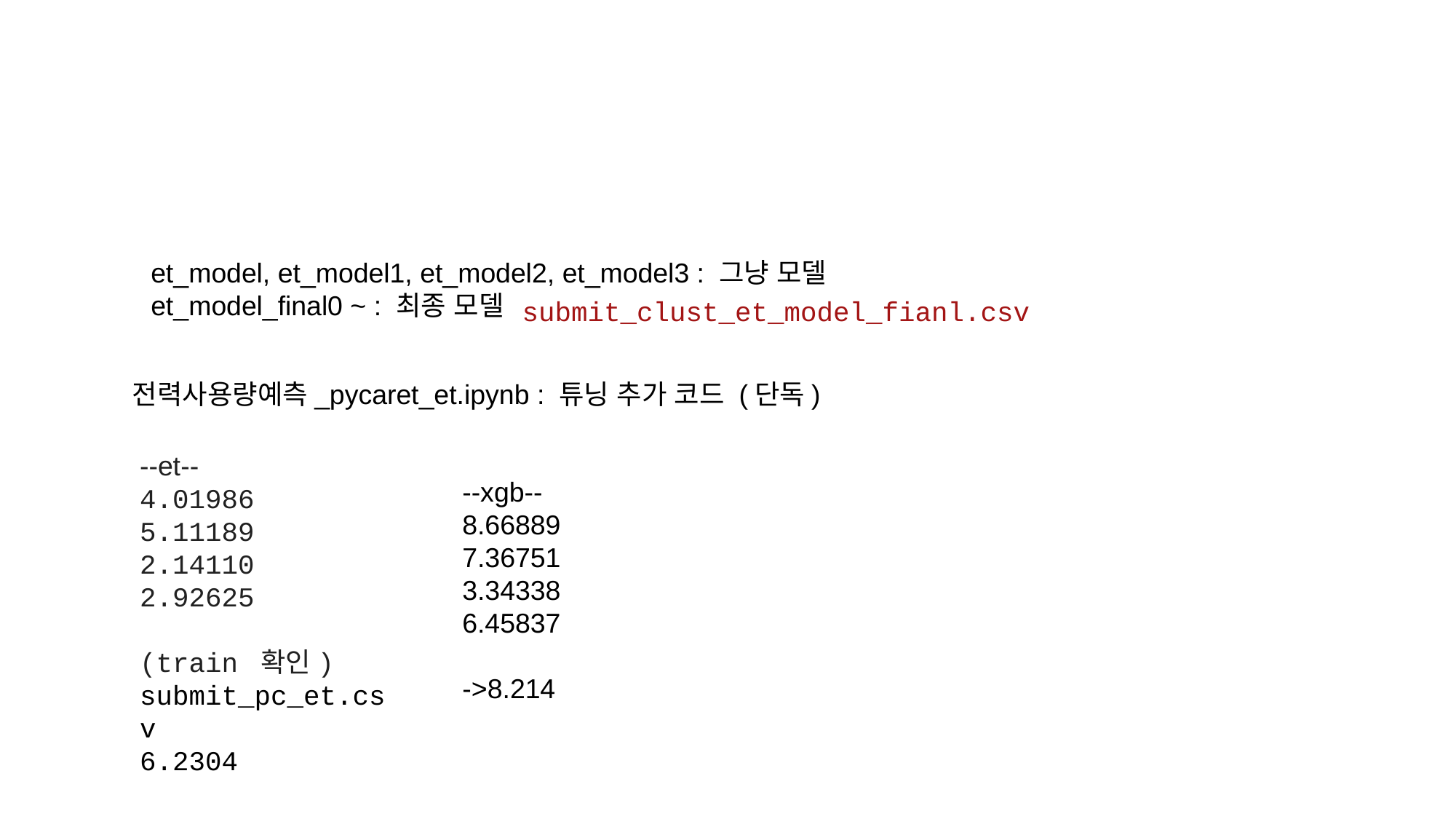

et_model, et_model1, et_model2, et_model3 : 그냥 모델
et_model_final0 ~ : 최종 모델
submit_clust_et_model_fianl.csv
전력사용량예측_pycaret_et.ipynb : 튜닝 추가 코드 (단독)
--et--
4.01986
5.11189
2.14110
2.92625

(train 확인)
submit_pc_et.csv
6.2304
--xgb--
8.66889
7.36751
3.34338
6.45837

->8.214